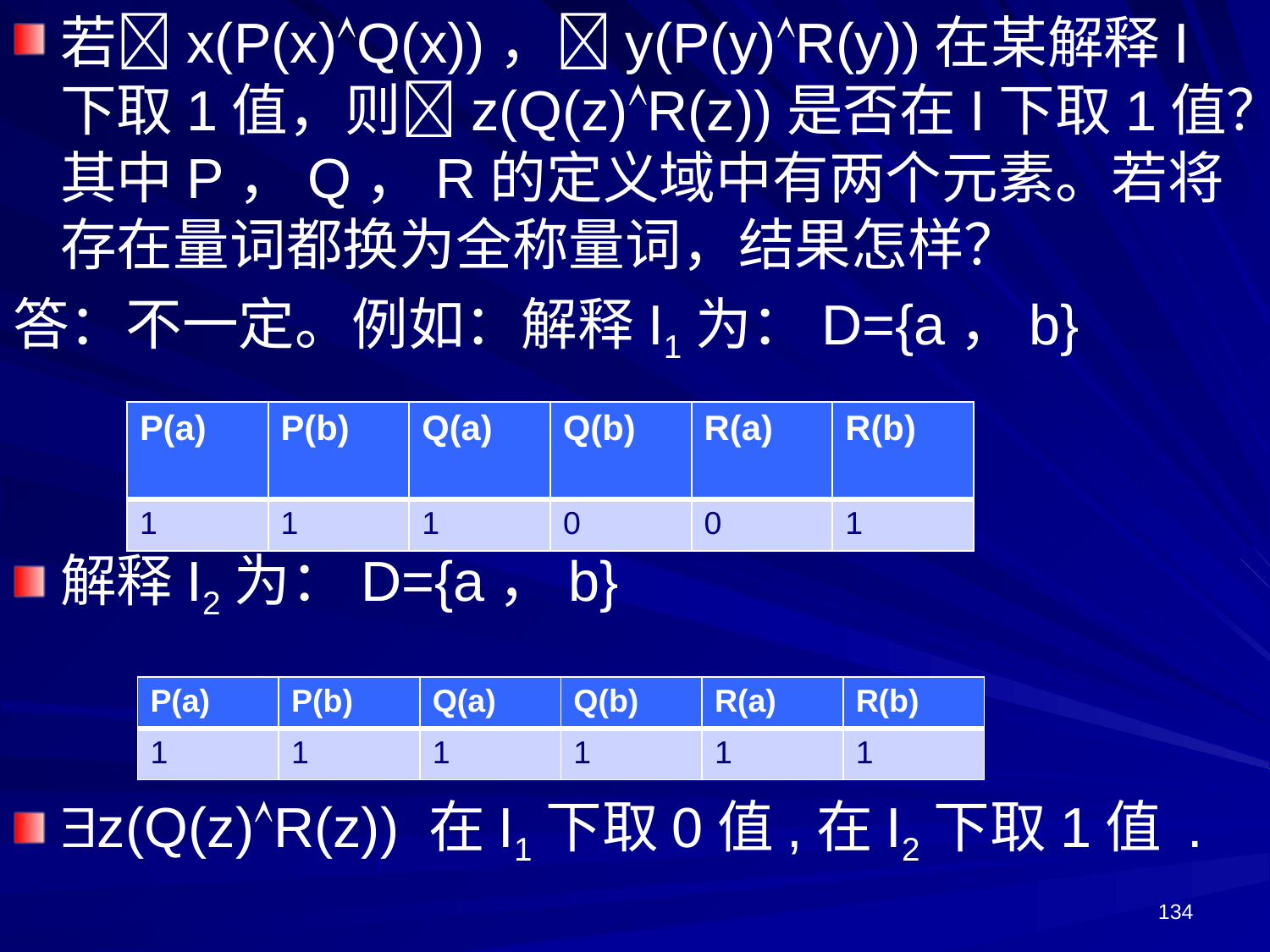

若∃x(P(x)∧Q(x))，∃y(P(y)∧R(y))在某解释I下取1值，则∃z(Q(z)∧R(z))是否在I下取1值？其中P，Q，R的定义域中有两个元素。若将存在量词都换为全称量词，结果怎样？
答：不一定。例如：解释I1为：D={a，b}

解释I2为：D={a，b}

∃z(Q(z)∧R(z)) 在I1下取0值,在I2下取1值 .
| P(a) | P(b) | Q(a) | Q(b) | R(a) | R(b) |
| --- | --- | --- | --- | --- | --- |
| 1 | 1 | 1 | 0 | 0 | 1 |
| P(a) | P(b) | Q(a) | Q(b) | R(a) | R(b) |
| --- | --- | --- | --- | --- | --- |
| 1 | 1 | 1 | 1 | 1 | 1 |
134